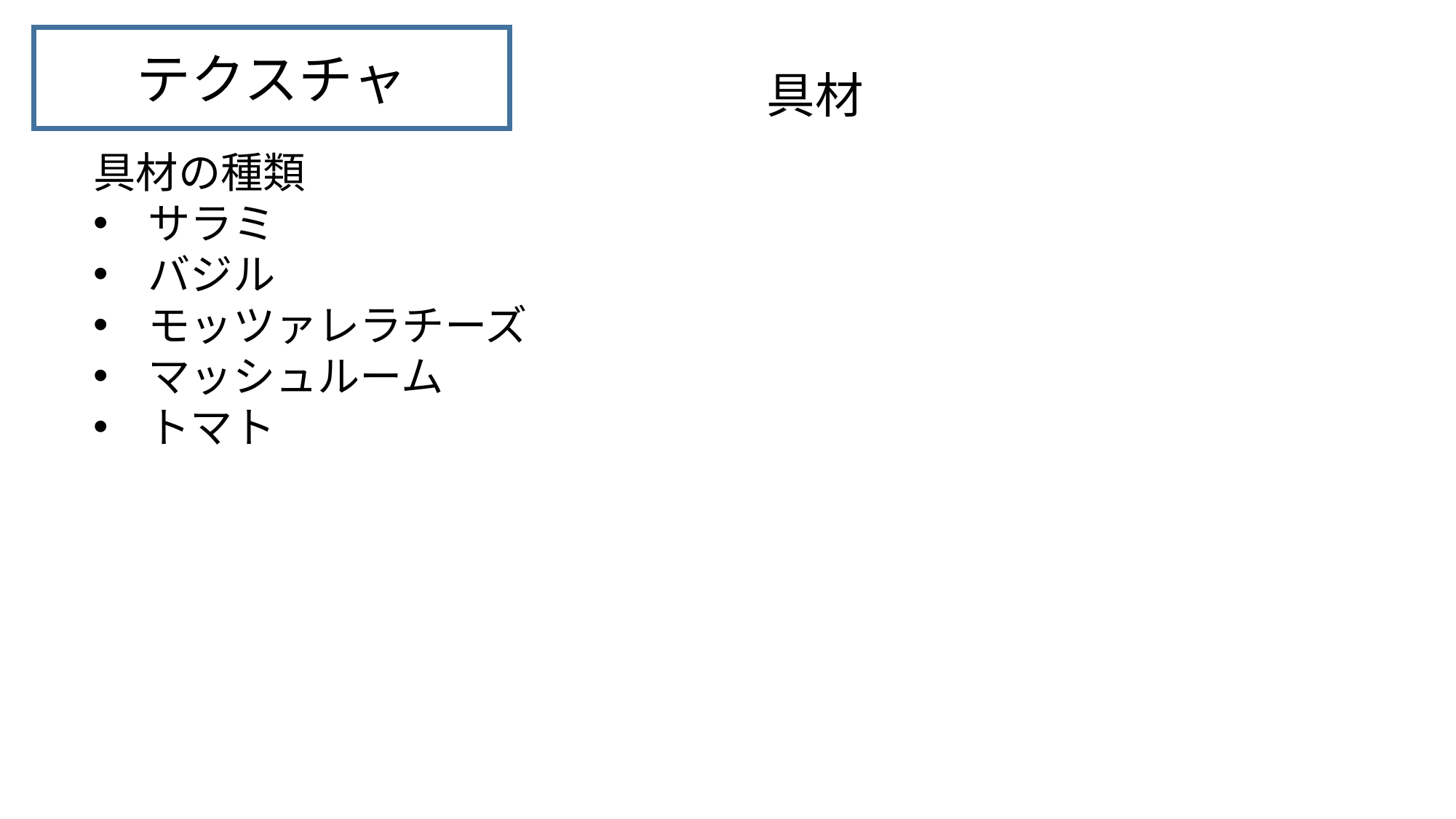

テクスチャ
具材
具材の種類
サラミ
バジル
モッツァレラチーズ
マッシュルーム
トマト